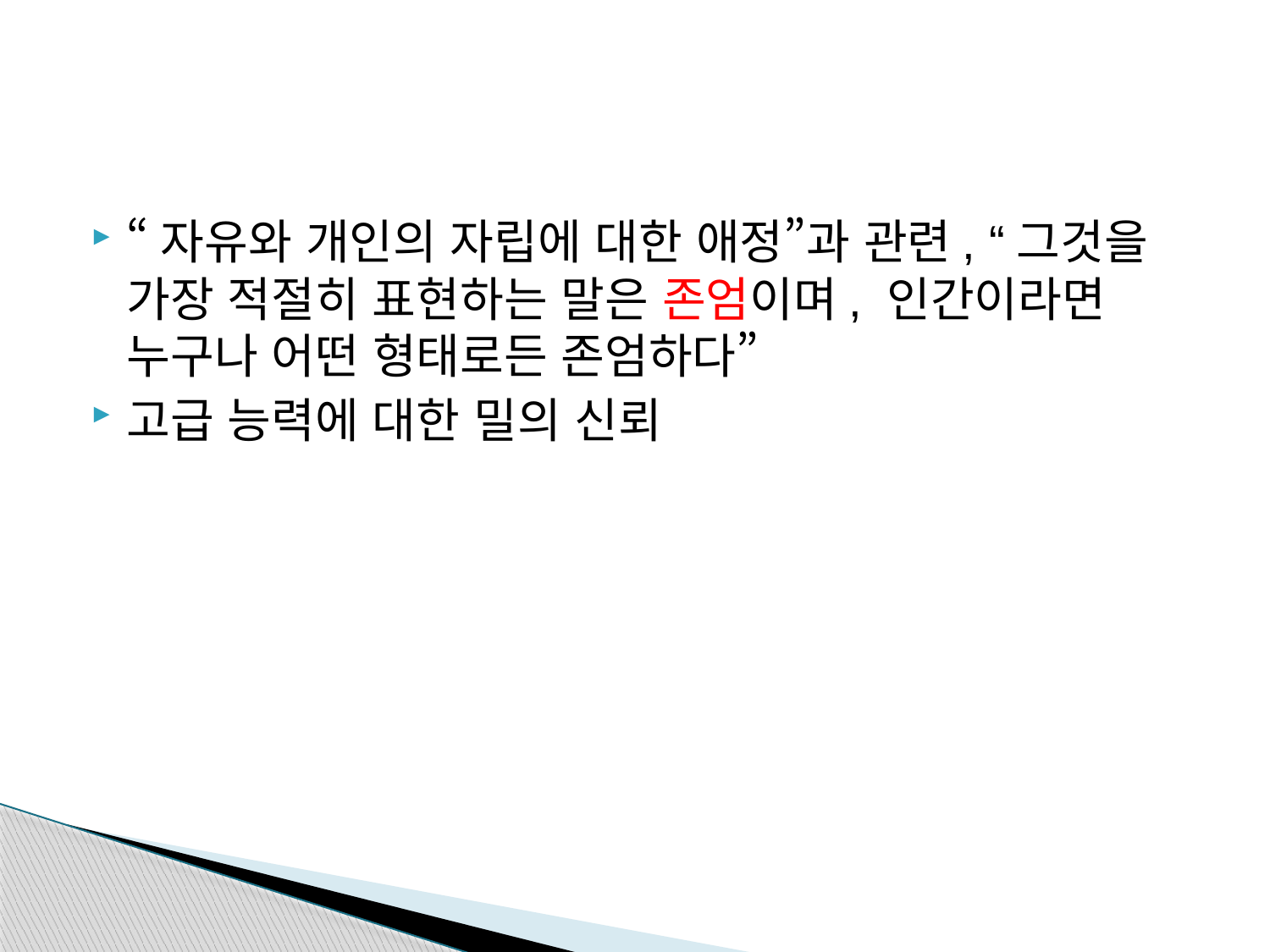

#
“자유와 개인의 자립에 대한 애정”과 관련, “그것을 가장 적절히 표현하는 말은 존엄이며, 인간이라면 누구나 어떤 형태로든 존엄하다”
고급 능력에 대한 밀의 신뢰